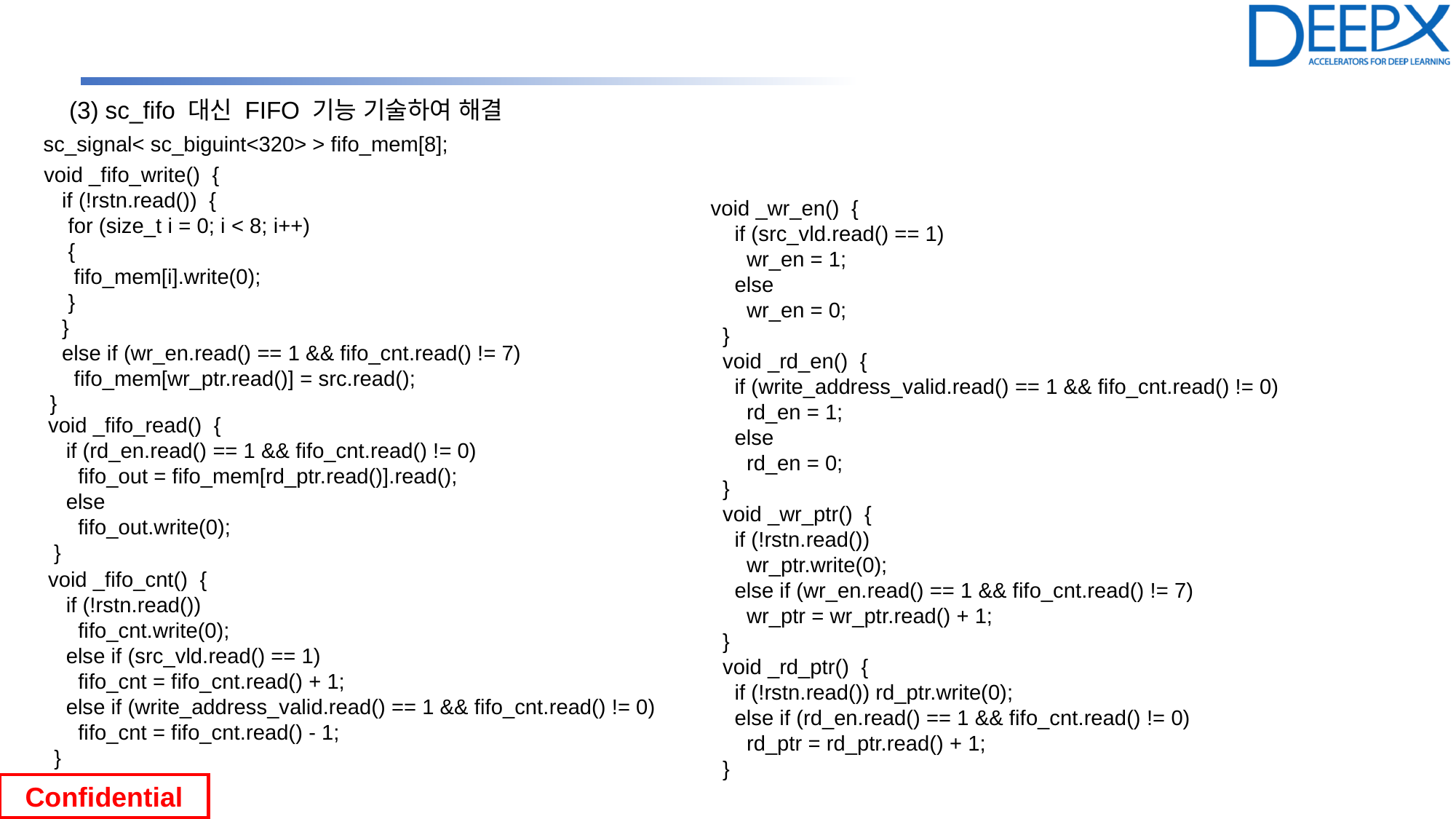

(3) sc_fifo 대신 FIFO 기능 기술하여 해결
sc_signal< sc_biguint<320> > fifo_mem[8];
 void _fifo_write()  {
    if (!rstn.read())  {
     for (size_t i = 0; i < 8; i++)
     {
      fifo_mem[i].write(0);
     }
    }
    else if (wr_en.read() == 1 && fifo_cnt.read() != 7)
      fifo_mem[wr_ptr.read()] = src.read();
  }
void _wr_en()  {
    if (src_vld.read() == 1)
      wr_en = 1;
    else
      wr_en = 0;
  }
  void _rd_en()  {
    if (write_address_valid.read() == 1 && fifo_cnt.read() != 0)
      rd_en = 1;
    else
      rd_en = 0;
  }
  void _wr_ptr()  {
    if (!rstn.read())
      wr_ptr.write(0);
    else if (wr_en.read() == 1 && fifo_cnt.read() != 7)
      wr_ptr = wr_ptr.read() + 1;
  }
  void _rd_ptr()  {
    if (!rstn.read()) rd_ptr.write(0);
    else if (rd_en.read() == 1 && fifo_cnt.read() != 0)
      rd_ptr = rd_ptr.read() + 1;
  }
 void _fifo_read()  {
    if (rd_en.read() == 1 && fifo_cnt.read() != 0)
      fifo_out = fifo_mem[rd_ptr.read()].read();
    else
      fifo_out.write(0);
  }
 void _fifo_cnt()  {
    if (!rstn.read())
      fifo_cnt.write(0);
    else if (src_vld.read() == 1)
      fifo_cnt = fifo_cnt.read() + 1;
    else if (write_address_valid.read() == 1 && fifo_cnt.read() != 0)
      fifo_cnt = fifo_cnt.read() - 1;
  }